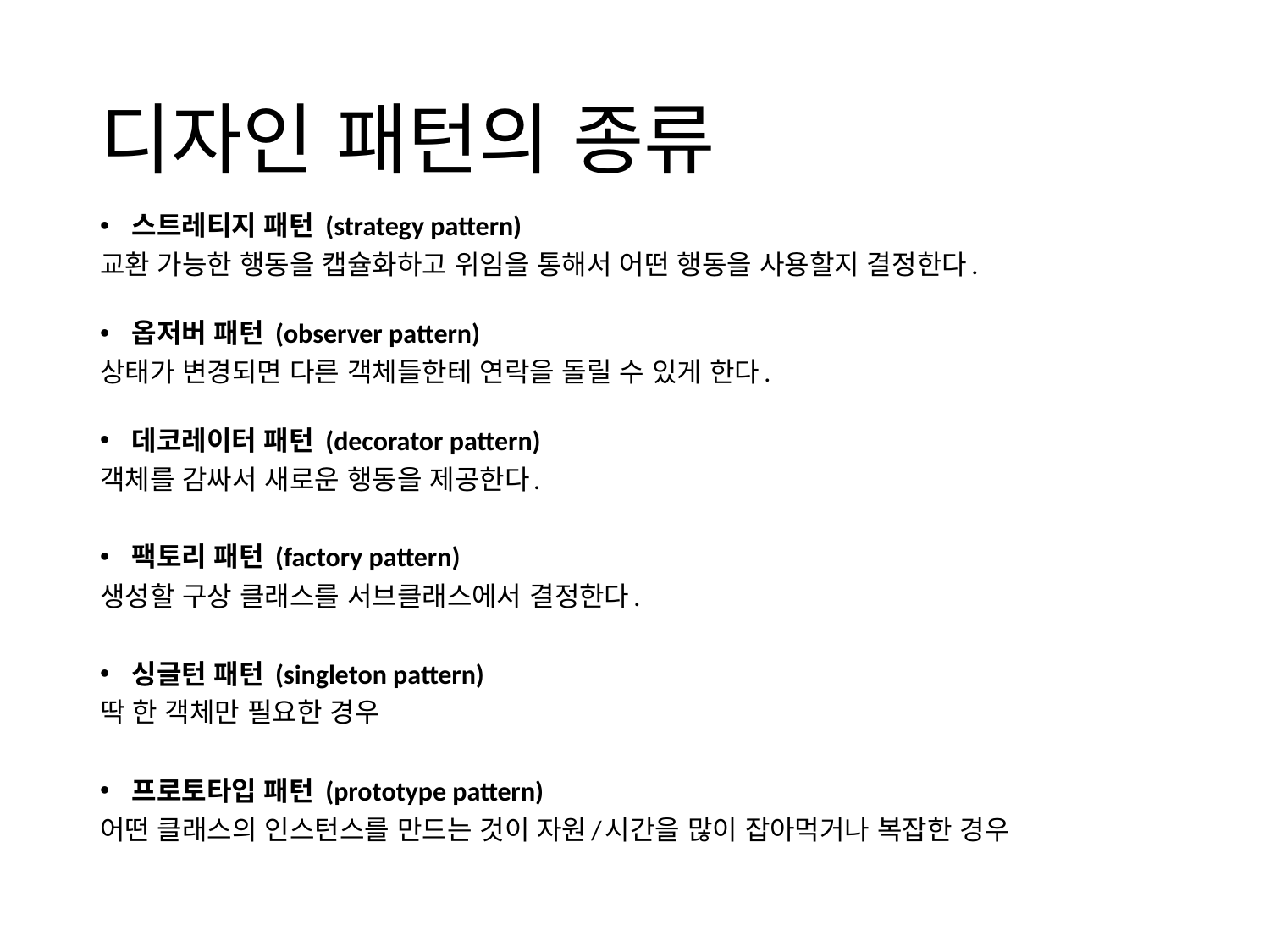

# 디자인 패턴의 종류
스트레티지 패턴 (strategy pattern)
교환 가능한 행동을 캡슐화하고 위임을 통해서 어떤 행동을 사용할지 결정한다.
옵저버 패턴 (observer pattern)
상태가 변경되면 다른 객체들한테 연락을 돌릴 수 있게 한다.
데코레이터 패턴 (decorator pattern)
객체를 감싸서 새로운 행동을 제공한다.

팩토리 패턴 (factory pattern)
생성할 구상 클래스를 서브클래스에서 결정한다.

싱글턴 패턴 (singleton pattern)
딱 한 객체만 필요한 경우

프로토타입 패턴 (prototype pattern)
어떤 클래스의 인스턴스를 만드는 것이 자원/시간을 많이 잡아먹거나 복잡한 경우